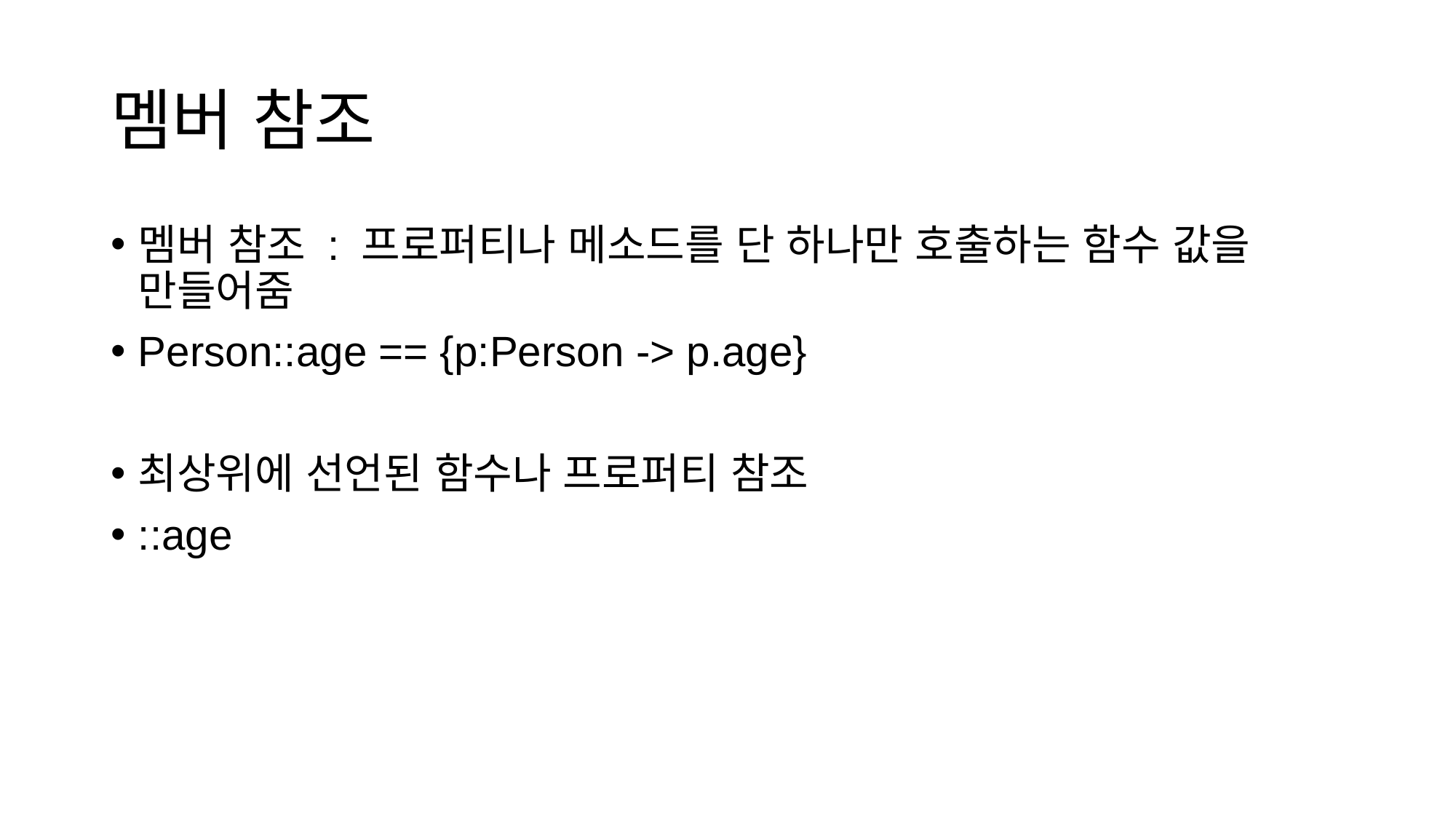

# 멤버 참조
멤버 참조 : 프로퍼티나 메소드를 단 하나만 호출하는 함수 값을 만들어줌
Person::age == {p:Person -> p.age}

최상위에 선언된 함수나 프로퍼티 참조
::age